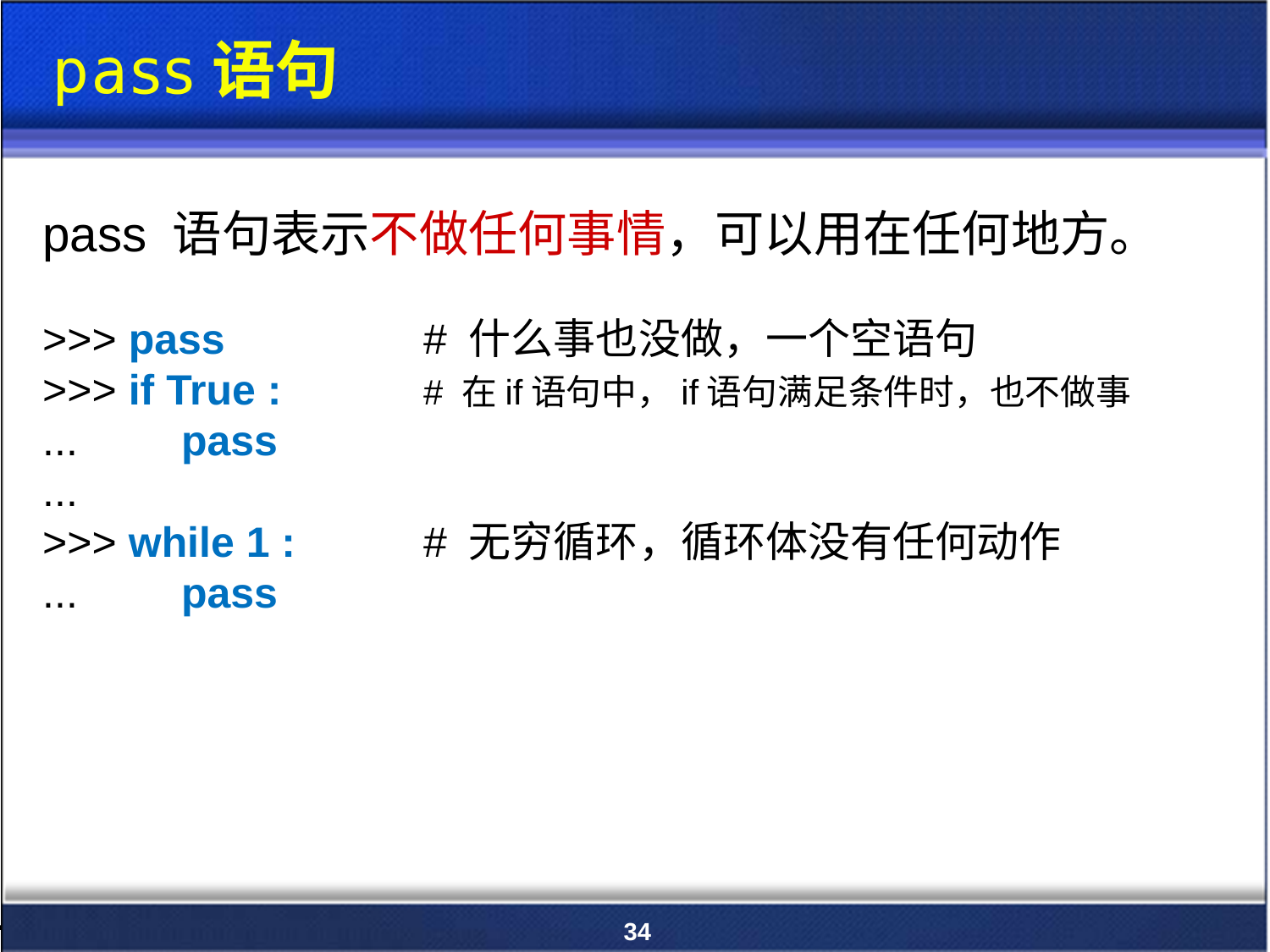

pass语句
pass 语句表示不做任何事情，可以用在任何地方。

>>> pass		# 什么事也没做，一个空语句
>>> if True :		# 在if语句中，if语句满足条件时，也不做事
... 	 pass
...
>>> while 1 :		# 无穷循环，循环体没有任何动作
... 	 pass

34